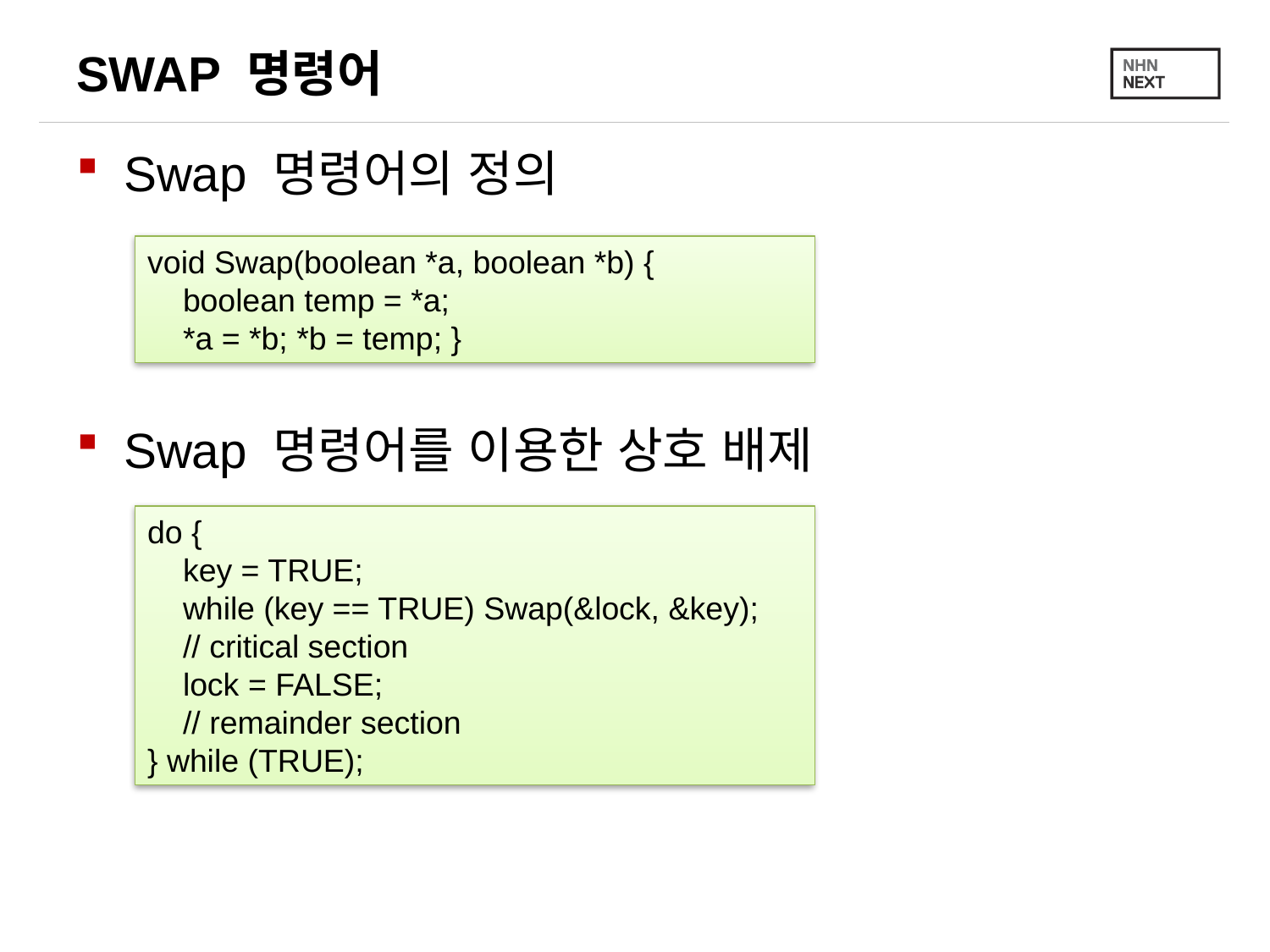

# SWAP 명령어
Swap 명령어의 정의

Swap 명령어를 이용한 상호 배제
void Swap(boolean *a, boolean *b) {
    boolean temp = *a;
    *a = *b; *b = temp; }
do {
    key = TRUE;
    while (key == TRUE) Swap(&lock, &key);
    // critical section
    lock = FALSE;
    // remainder section
} while (TRUE);